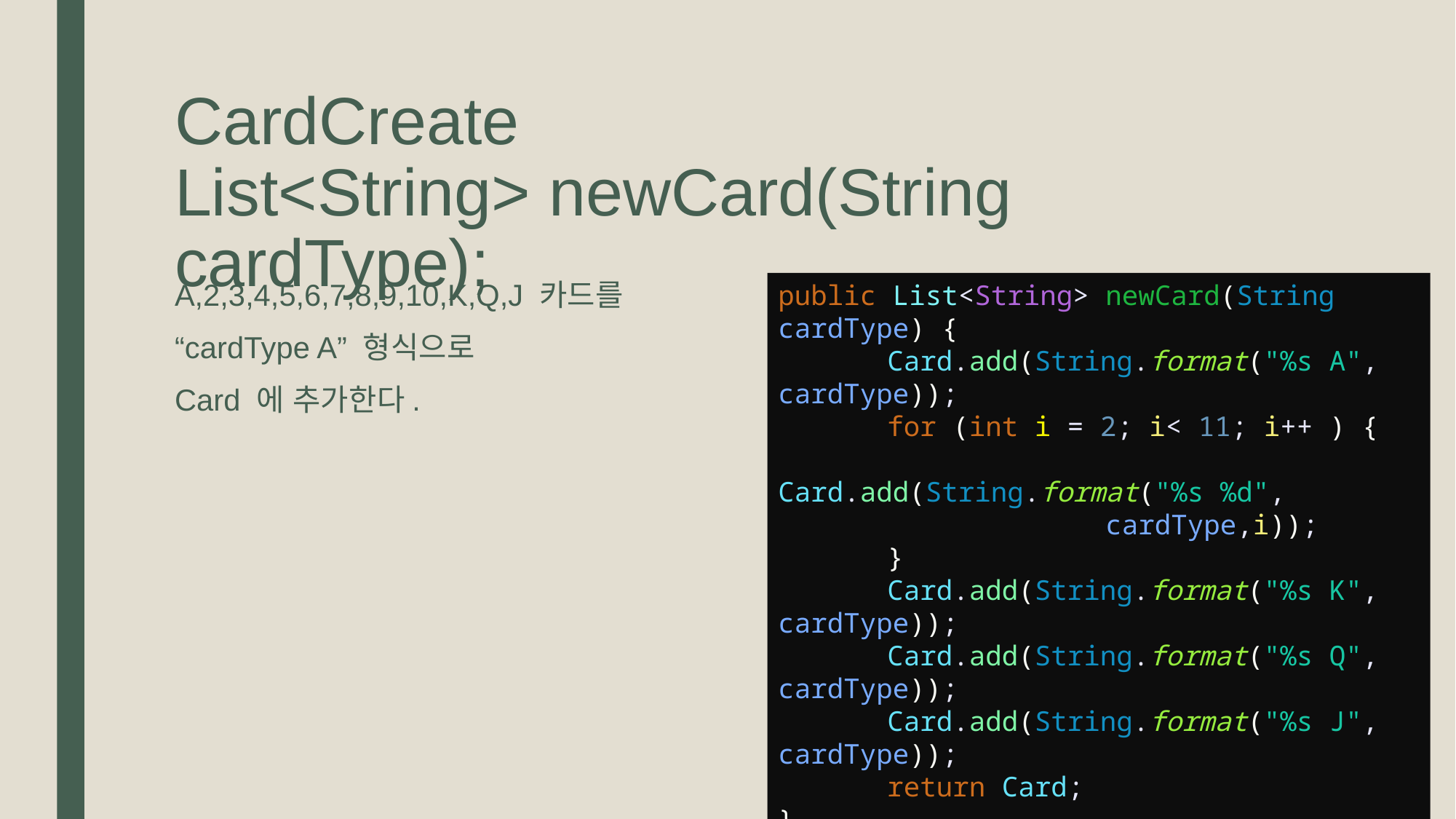

# CardCreate List<String> newCard(String cardType);
A,2,3,4,5,6,7,8,9,10,K,Q,J 카드를
“cardType A” 형식으로
Card 에 추가한다.
public List<String> newCard(String cardType) {
	Card.add(String.format("%s A", cardType));
	for (int i = 2; i< 11; i++ ) {
		Card.add(String.format("%s %d", 				cardType,i));
	}
	Card.add(String.format("%s K", cardType));
	Card.add(String.format("%s Q", cardType));
	Card.add(String.format("%s J", cardType));
	return Card;
}